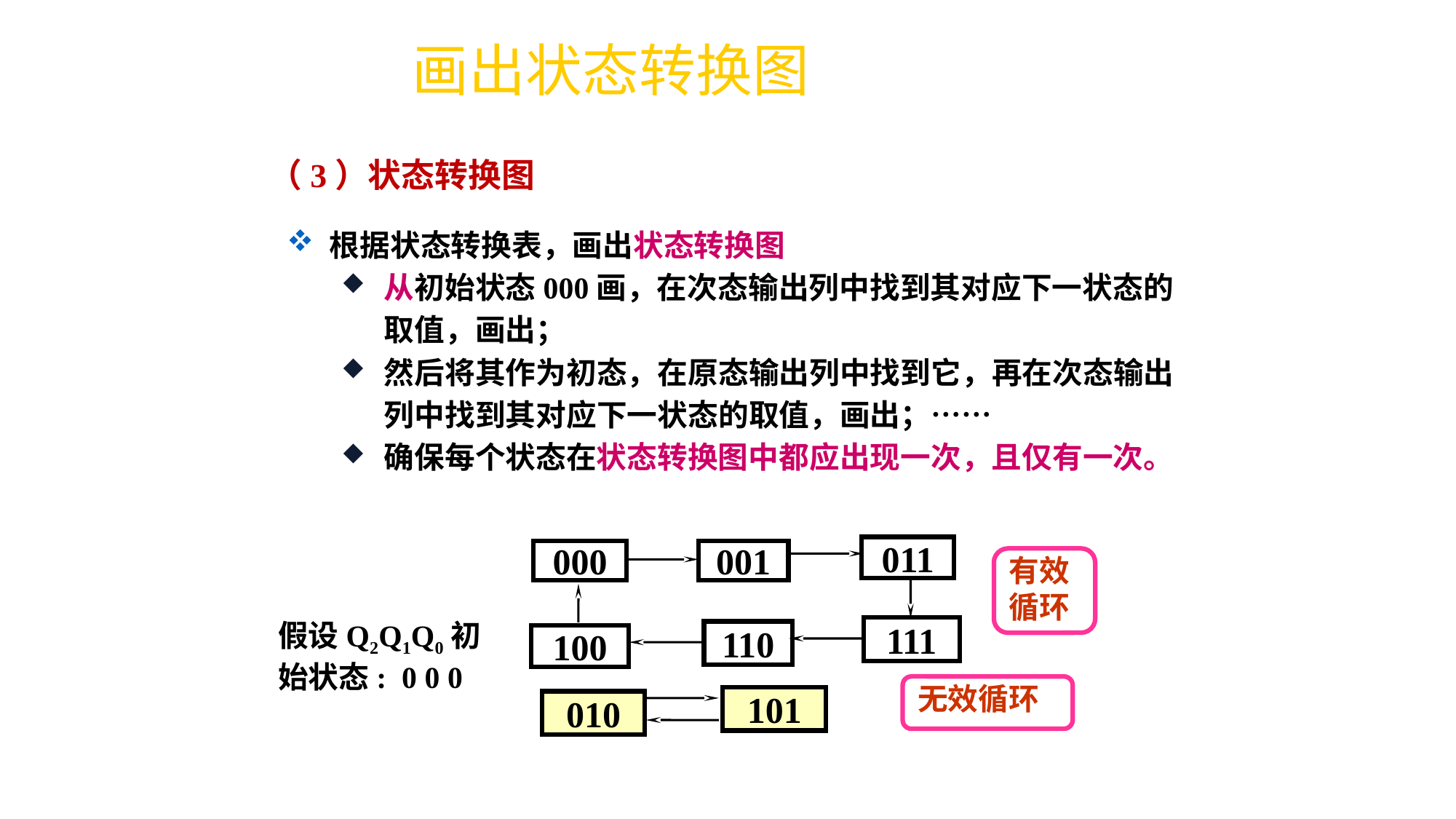

# 画出状态转换图
（3）状态转换图
根据状态转换表，画出状态转换图
从初始状态000画，在次态输出列中找到其对应下一状态的取值，画出；
然后将其作为初态，在原态输出列中找到它，再在次态输出列中找到其对应下一状态的取值，画出；……
确保每个状态在状态转换图中都应出现一次，且仅有一次。
011
000
001

111
110
100

有效循环

假设Q2Q1Q0初始状态:  0 0 0
无效循环

101
010